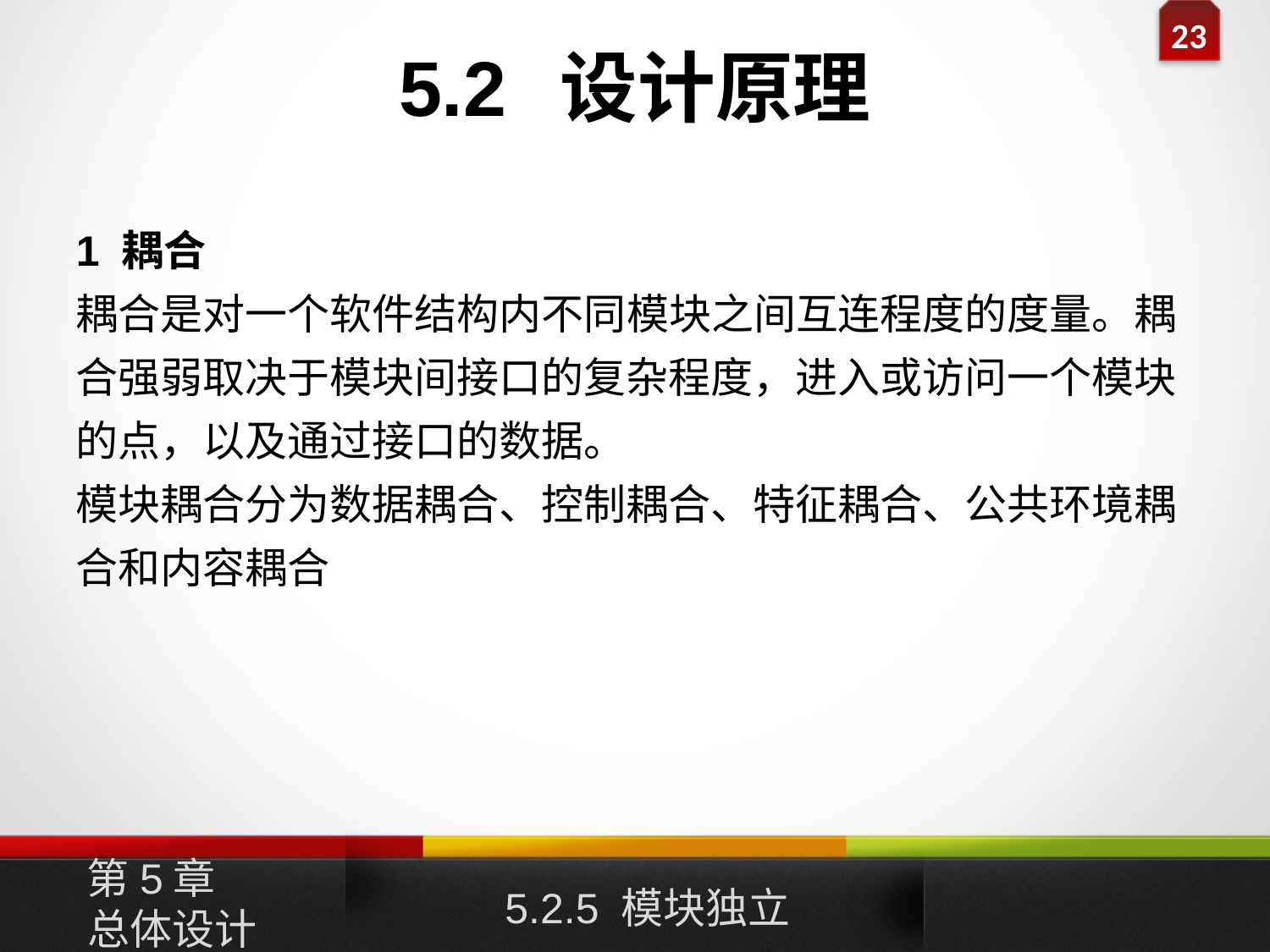

# 5.2  设计原理
1 耦合
耦合是对一个软件结构内不同模块之间互连程度的度量。耦合强弱取决于模块间接口的复杂程度，进入或访问一个模块的点，以及通过接口的数据。
模块耦合分为数据耦合、控制耦合、特征耦合、公共环境耦合和内容耦合

第5章
总体设计
5.2.5 模块独立